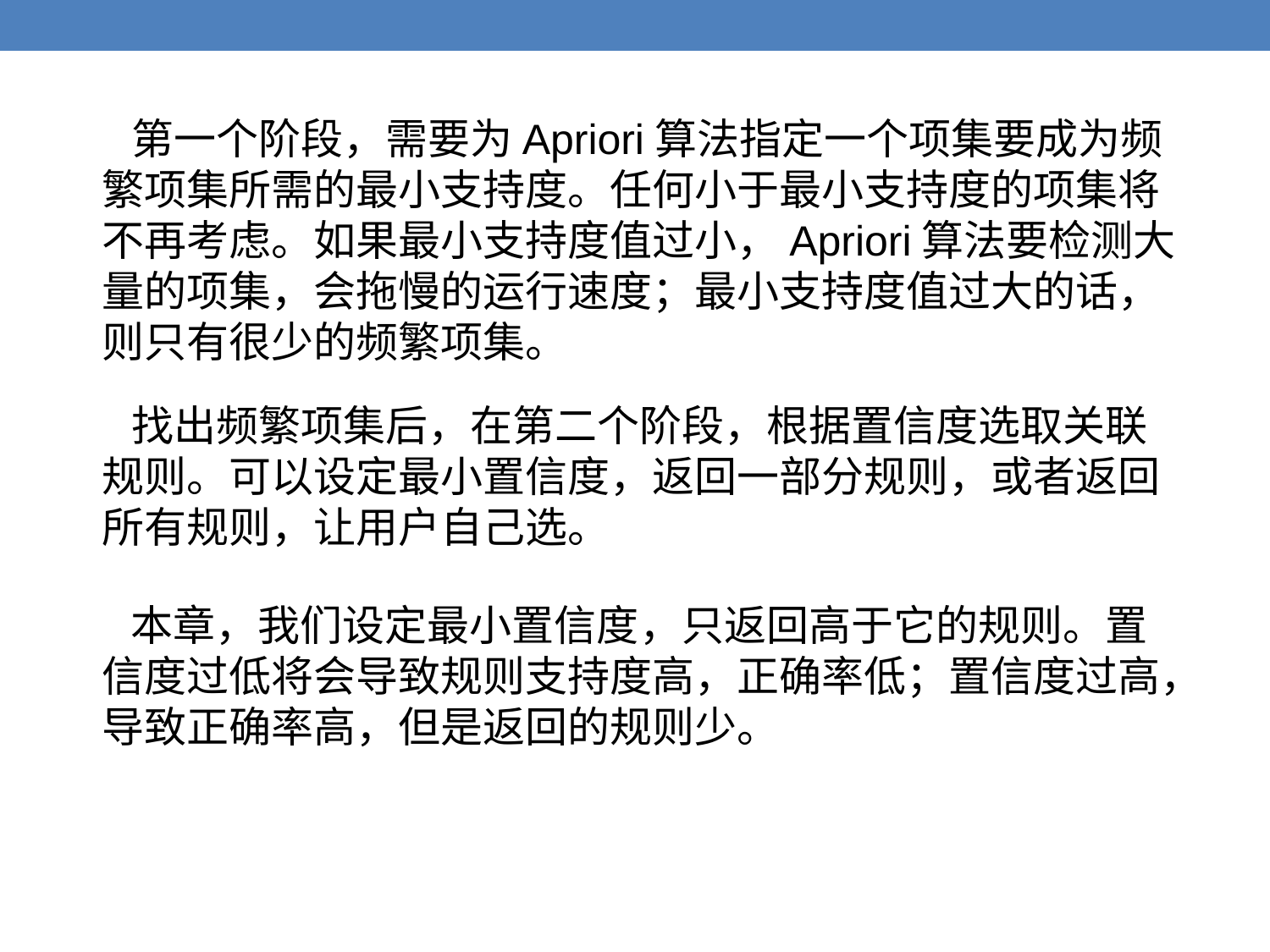

第一个阶段，需要为Apriori算法指定一个项集要成为频繁项集所需的最小支持度。任何小于最小支持度的项集将不再考虑。如果最小支持度值过小，Apriori算法要检测大量的项集，会拖慢的运行速度；最小支持度值过大的话，则只有很少的频繁项集。
  找出频繁项集后，在第二个阶段，根据置信度选取关联规则。可以设定最小置信度，返回一部分规则，或者返回所有规则，让用户自己选。
  本章，我们设定最小置信度，只返回高于它的规则。置信度过低将会导致规则支持度高，正确率低；置信度过高，导致正确率高，但是返回的规则少。